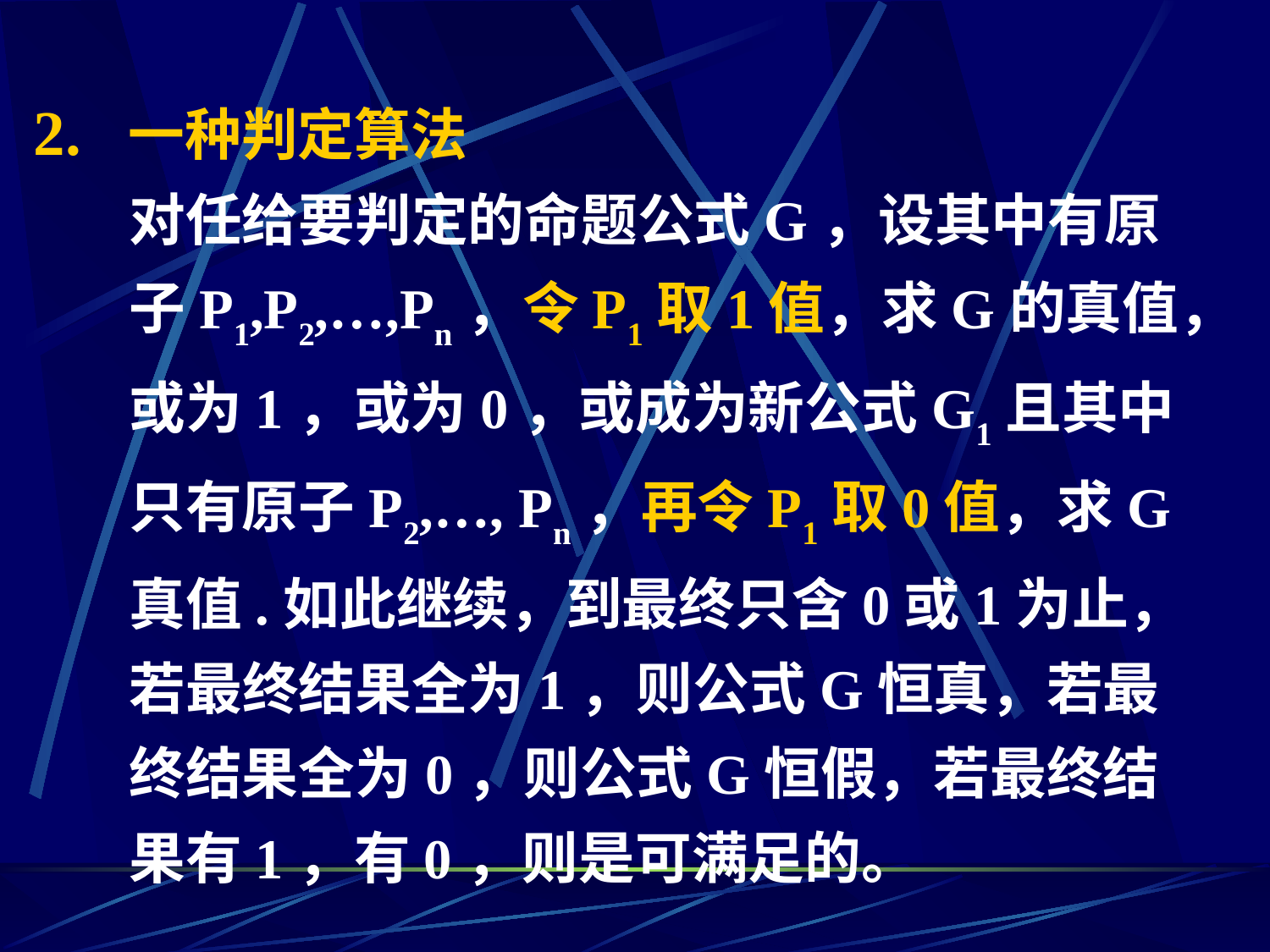

2.  一种判定算法
对任给要判定的命题公式G，设其中有原子P1,P2,…,Pn，令P1取1值，求G的真值，或为1，或为0，或成为新公式G1且其中只有原子P2,…, Pn，再令P1取0值，求G真值.如此继续，到最终只含0或1为止，若最终结果全为1，则公式G恒真，若最终结果全为0，则公式G恒假，若最终结果有1，有0，则是可满足的。

117